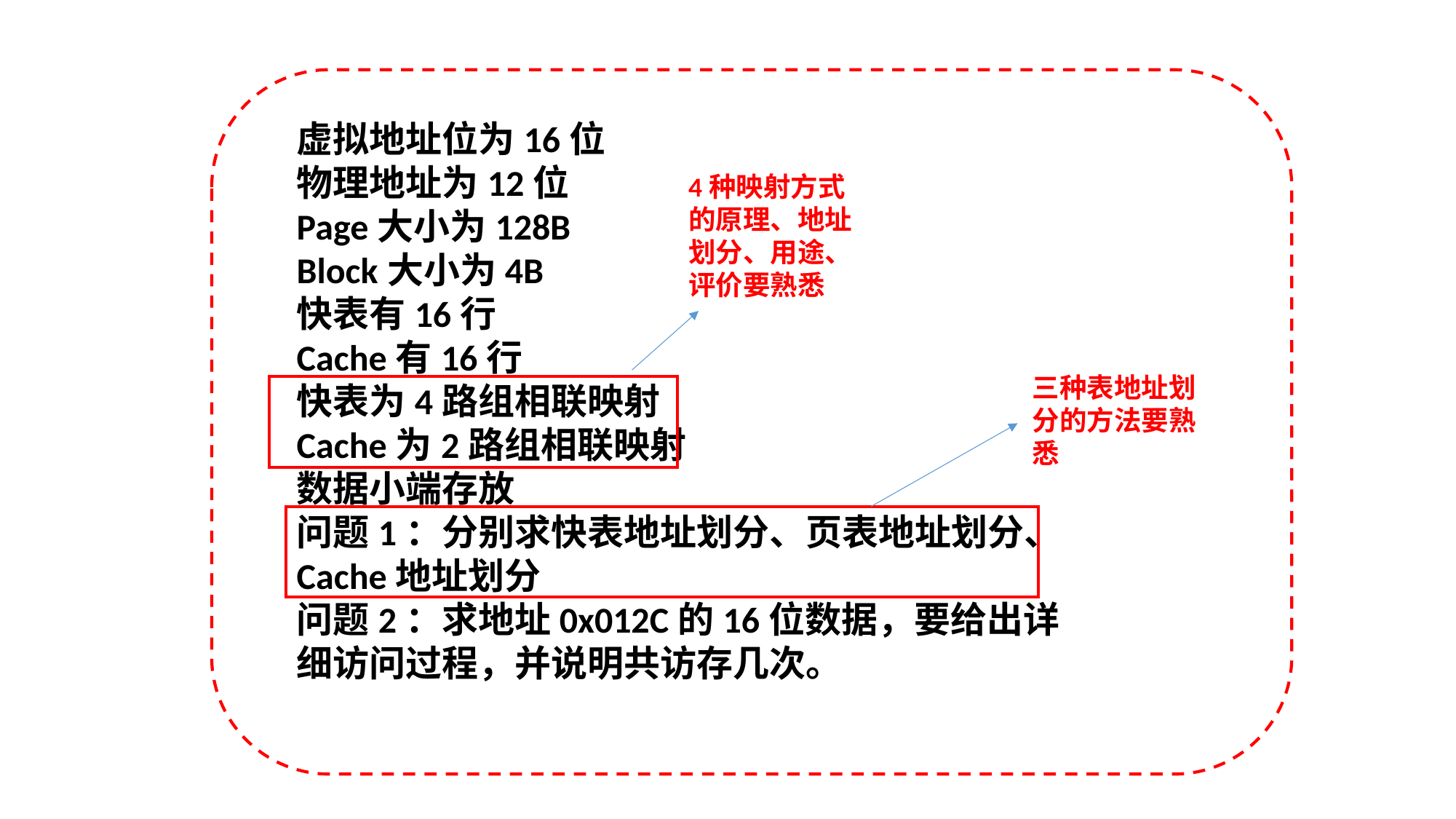

虚拟地址位为16位
物理地址为12位
Page大小为128B
Block大小为4B
快表有16行
Cache有16行
快表为4路组相联映射
Cache为2路组相联映射
数据小端存放
问题1：分别求快表地址划分、页表地址划分、Cache地址划分
问题2：求地址0x012C的16位数据，要给出详细访问过程，并说明共访存几次。

4种映射方式的原理、地址划分、用途、评价要熟悉
三种表地址划分的方法要熟悉